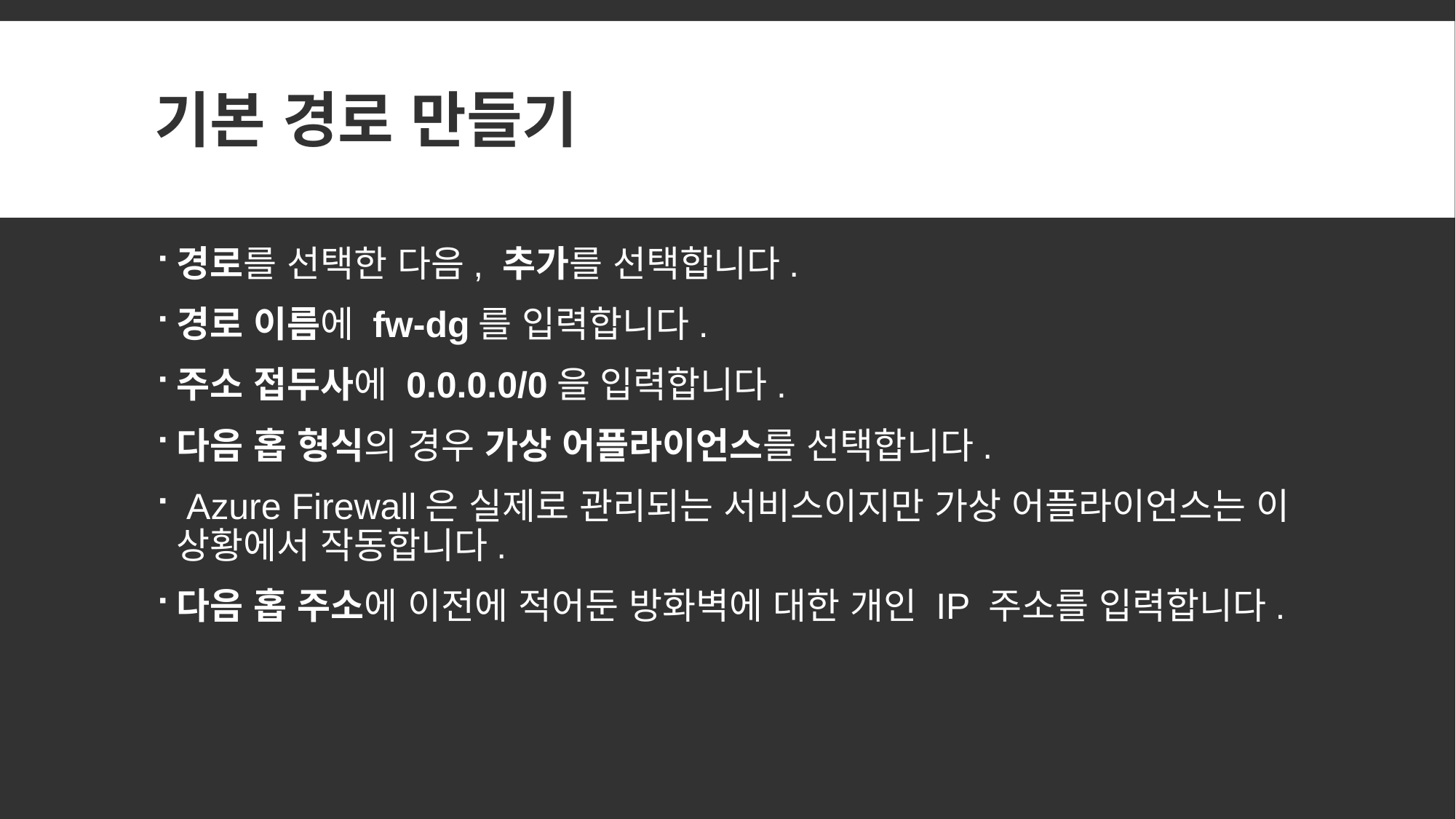

# 기본 경로 만들기
경로를 선택한 다음, 추가를 선택합니다.
경로 이름에 fw-dg를 입력합니다.
주소 접두사에 0.0.0.0/0을 입력합니다.
다음 홉 형식의 경우 가상 어플라이언스를 선택합니다.
 Azure Firewall은 실제로 관리되는 서비스이지만 가상 어플라이언스는 이 상황에서 작동합니다.
다음 홉 주소에 이전에 적어둔 방화벽에 대한 개인 IP 주소를 입력합니다.